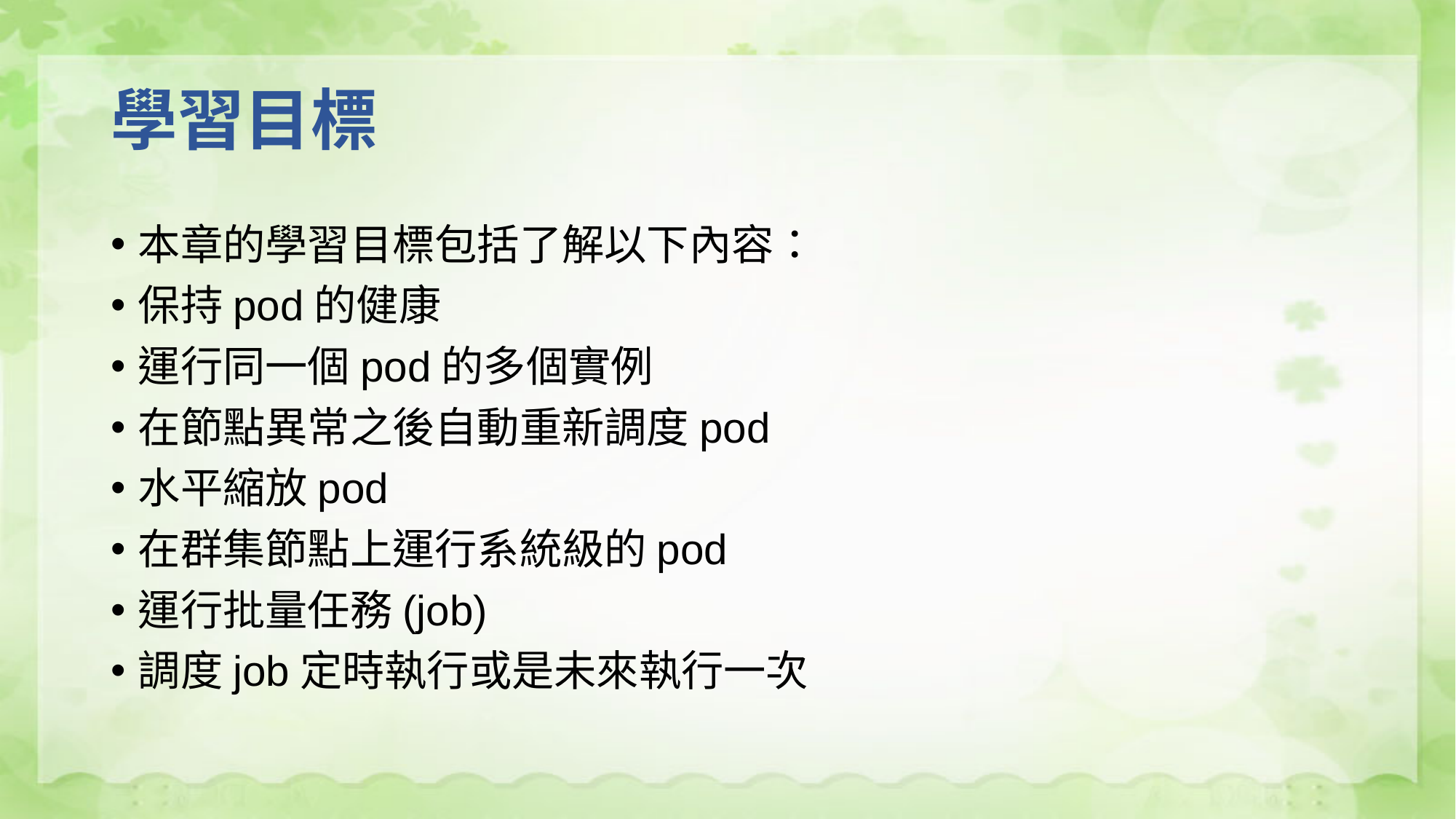

# 學習目標
本章的學習目標包括了解以下內容：
保持pod的健康
運行同一個pod的多個實例
在節點異常之後自動重新調度pod
水平縮放pod
在群集節點上運行系統級的pod
運行批量任務(job)
調度job定時執行或是未來執行一次